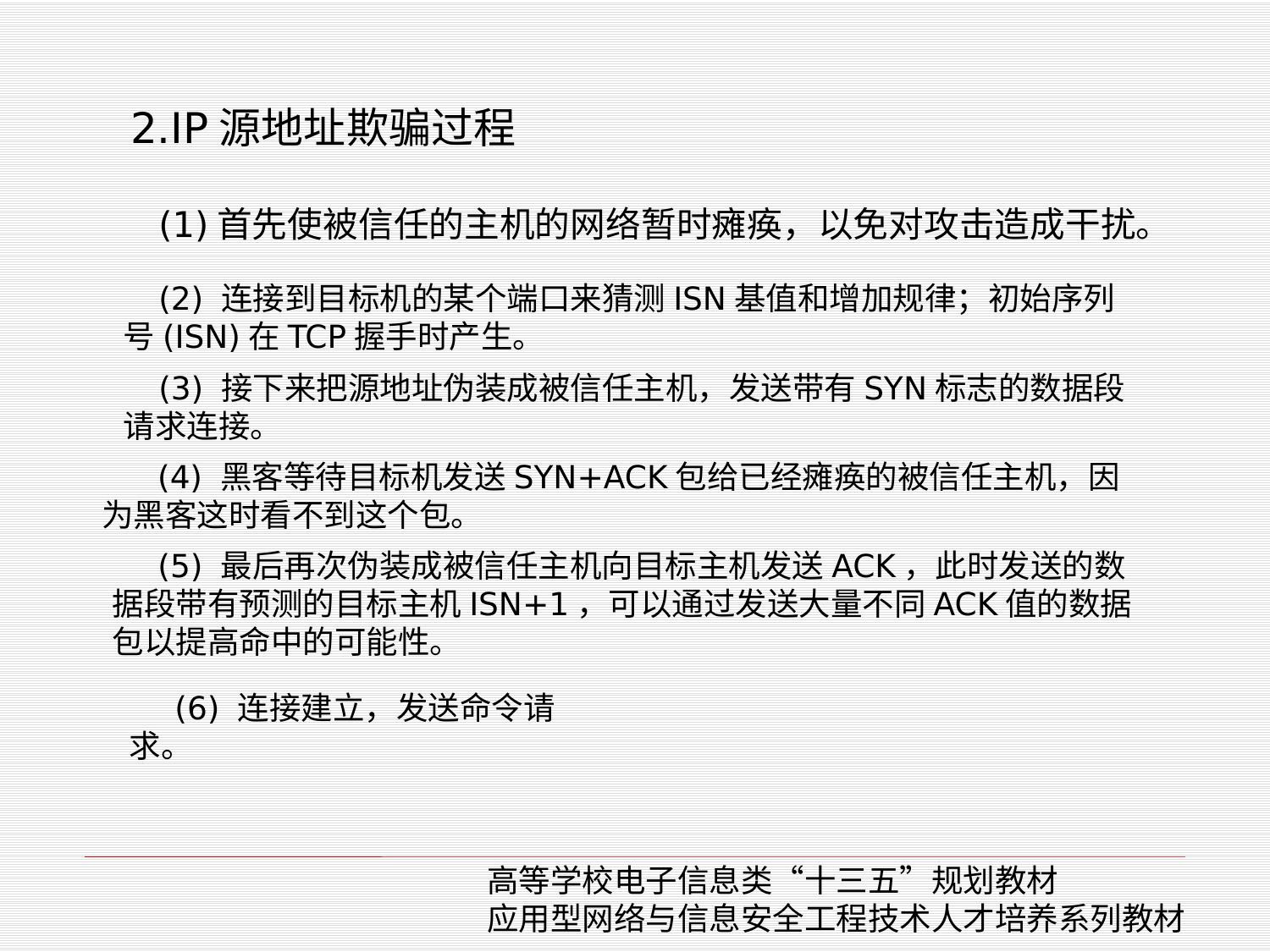

2.IP源地址欺骗过程

(1)首先使被信任的主机的网络暂时瘫痪，以免对攻击造成干扰。
(2) 连接到目标机的某个端口来猜测ISN基值和增加规律；初始序列号(ISN)在TCP握手时产生。
(3) 接下来把源地址伪装成被信任主机，发送带有SYN标志的数据段请求连接。
  (4) 黑客等待目标机发送SYN+ACK包给已经瘫痪的被信任主机，因为黑客这时看不到这个包。
 (5) 最后再次伪装成被信任主机向目标主机发送ACK，此时发送的数据段带有预测的目标主机ISN+1，可以通过发送大量不同ACK值的数据包以提高命中的可能性。
 (6) 连接建立，发送命令请求。
高等学校电子信息类“十三五”规划教材
应用型网络与信息安全工程技术人才培养系列教材